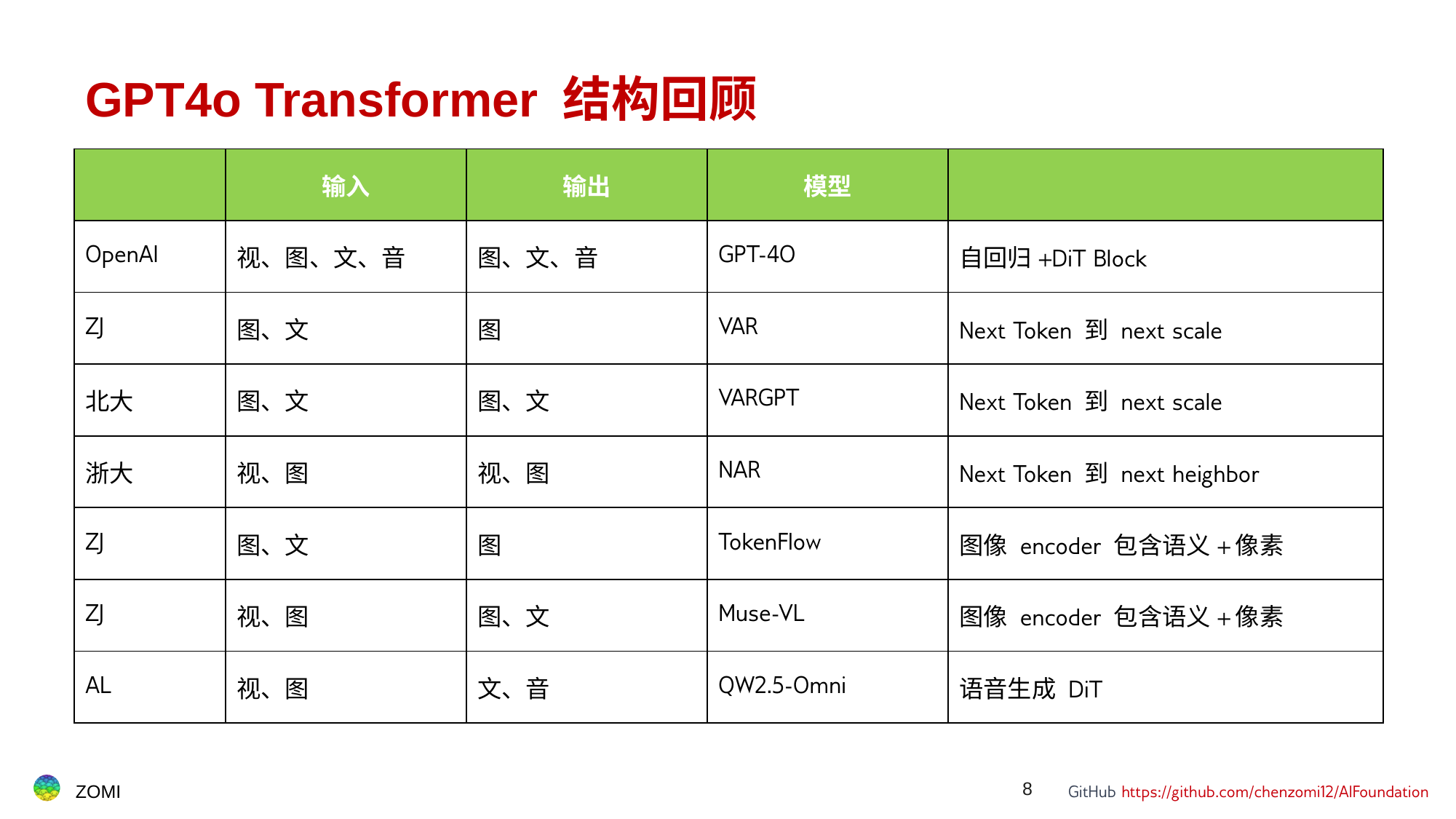

# GPT4o Transformer 结构回顾
|  | 输入 | 输出 | 模型 |  |
| --- | --- | --- | --- | --- |
| OpenAI | 视、图、文、音 | 图、文、音 | GPT-4O | 自回归+DiT Block |
| ZJ | 图、文 | 图 | VAR | Next Token 到 next scale |
| 北大 | 图、文 | 图、文 | VARGPT | Next Token 到 next scale |
| 浙大 | 视、图 | 视、图 | NAR | Next Token 到 next heighbor |
| ZJ | 图、文 | 图 | TokenFlow | 图像 encoder 包含语义+像素 |
| ZJ | 视、图 | 图、文 | Muse-VL | 图像 encoder 包含语义+像素 |
| AL | 视、图 | 文、音 | QW2.5-Omni | 语音生成 DiT |